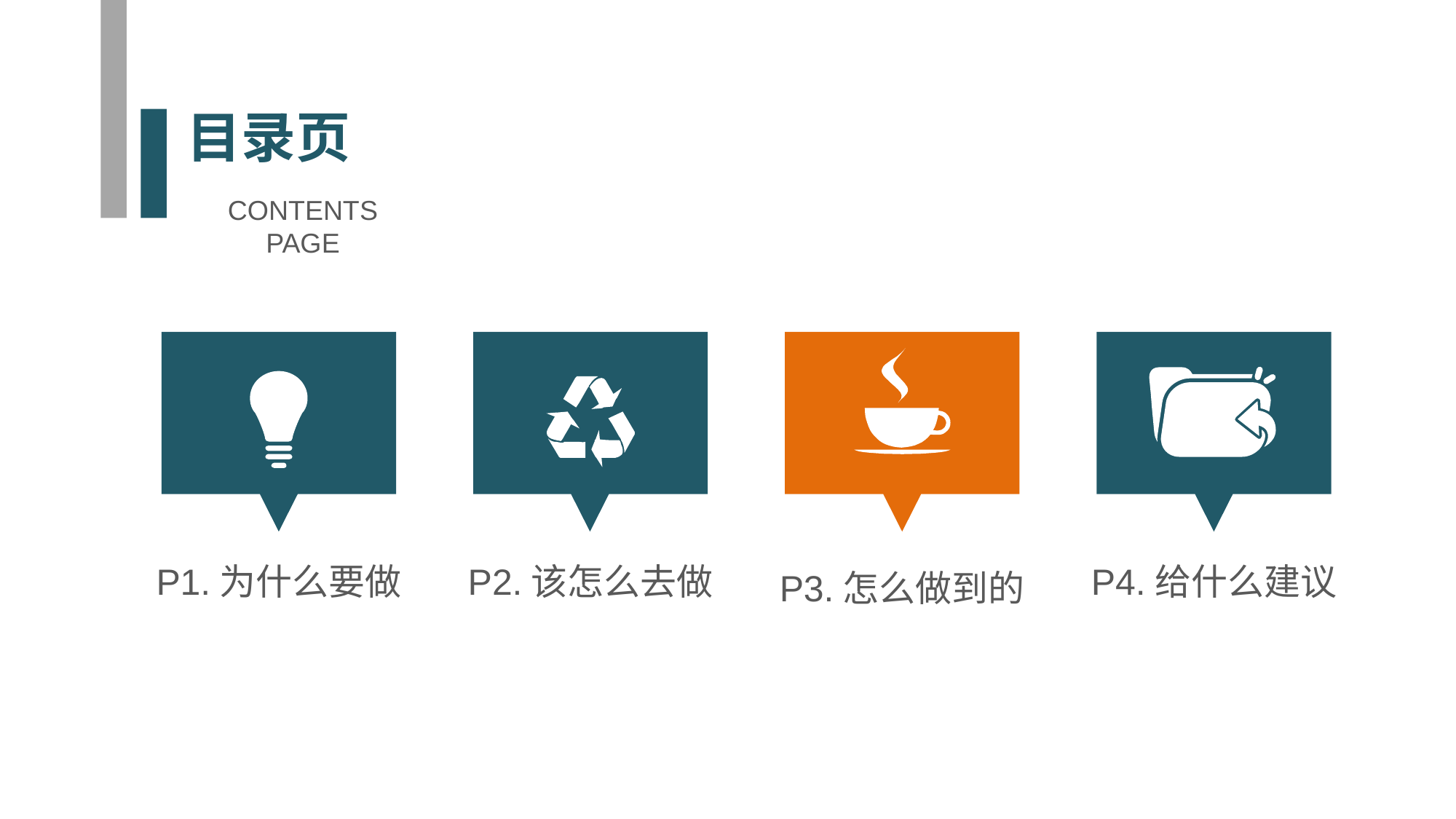

目录页

CONTENTS PAGE

P3.怎么做到的
P1.为什么要做
P2.该怎么去做
P4.给什么建议